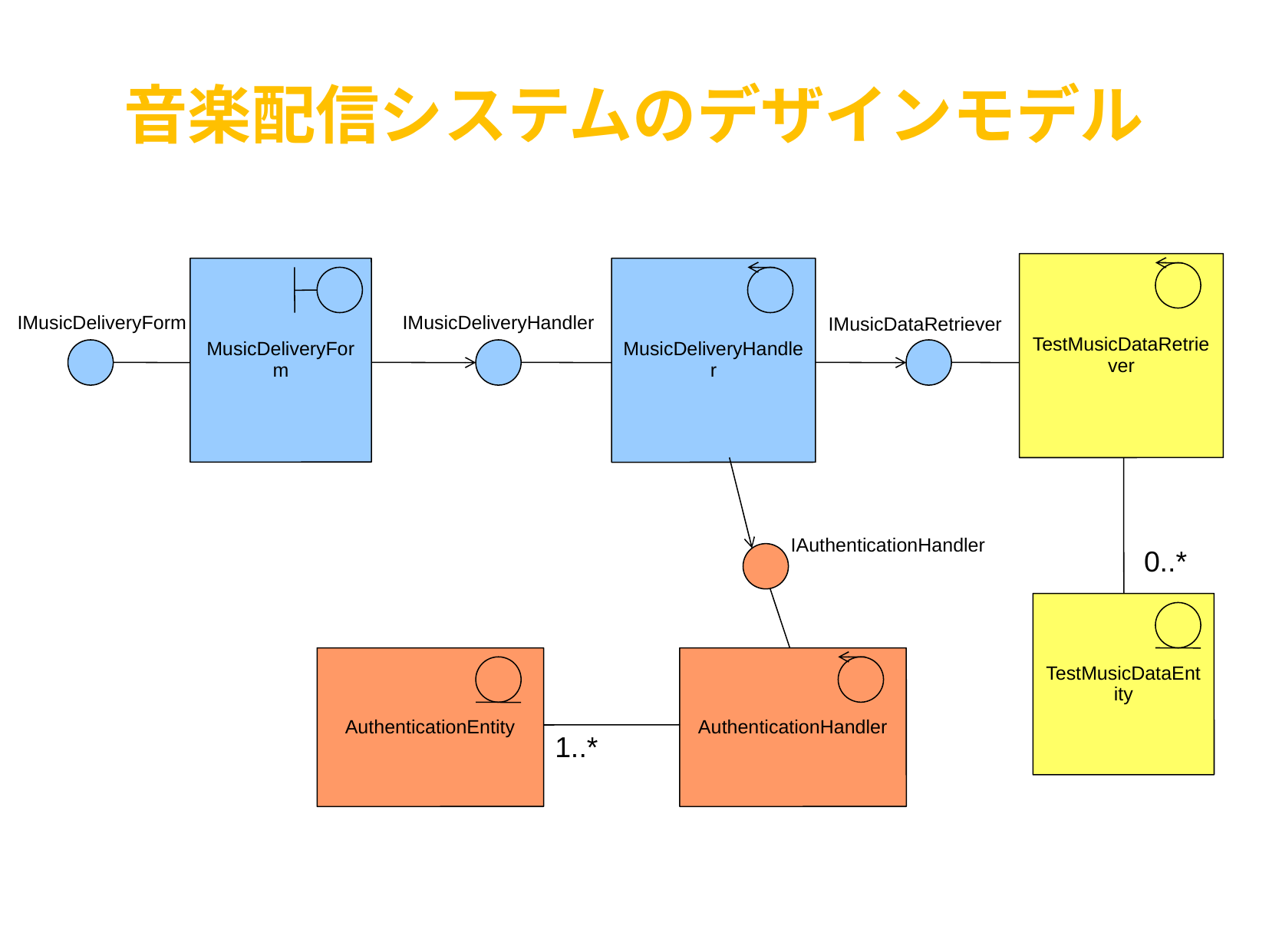

音楽配信システムのデザインモデル
TestMusicDataRetriever
MusicDeliveryForm
MusicDeliveryHandler

IMusicDeliveryForm
IMusicDeliveryHandler
IMusicDataRetriever

IAuthenticationHandler

0..*

TestMusicDataEntity

AuthenticationEntity
AuthenticationHandler

1..*